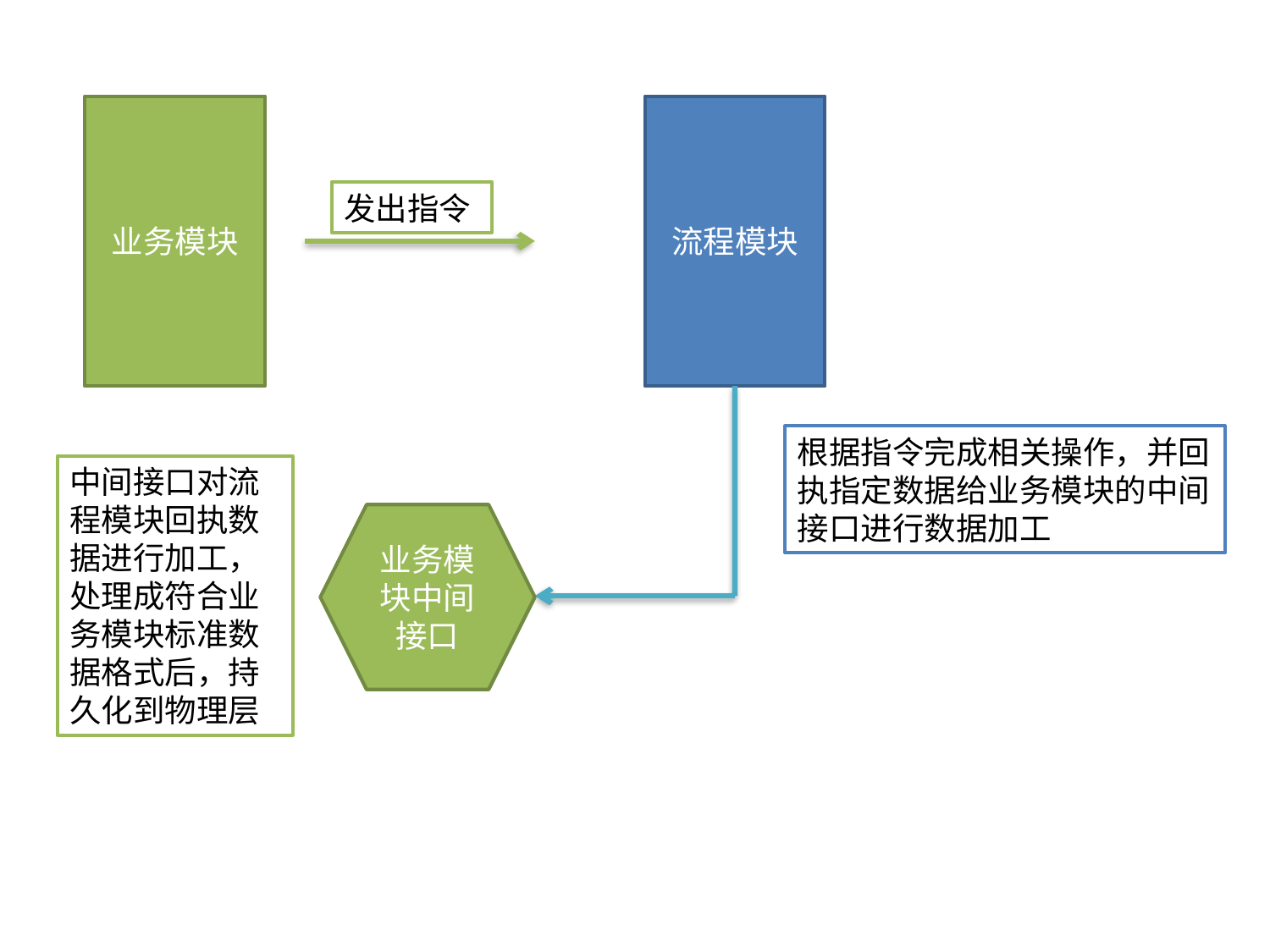

业务模块
流程模块
发出指令
根据指令完成相关操作，并回执指定数据给业务模块的中间接口进行数据加工
中间接口对流程模块回执数据进行加工，处理成符合业务模块标准数据格式后，持久化到物理层
业务模块中间接口